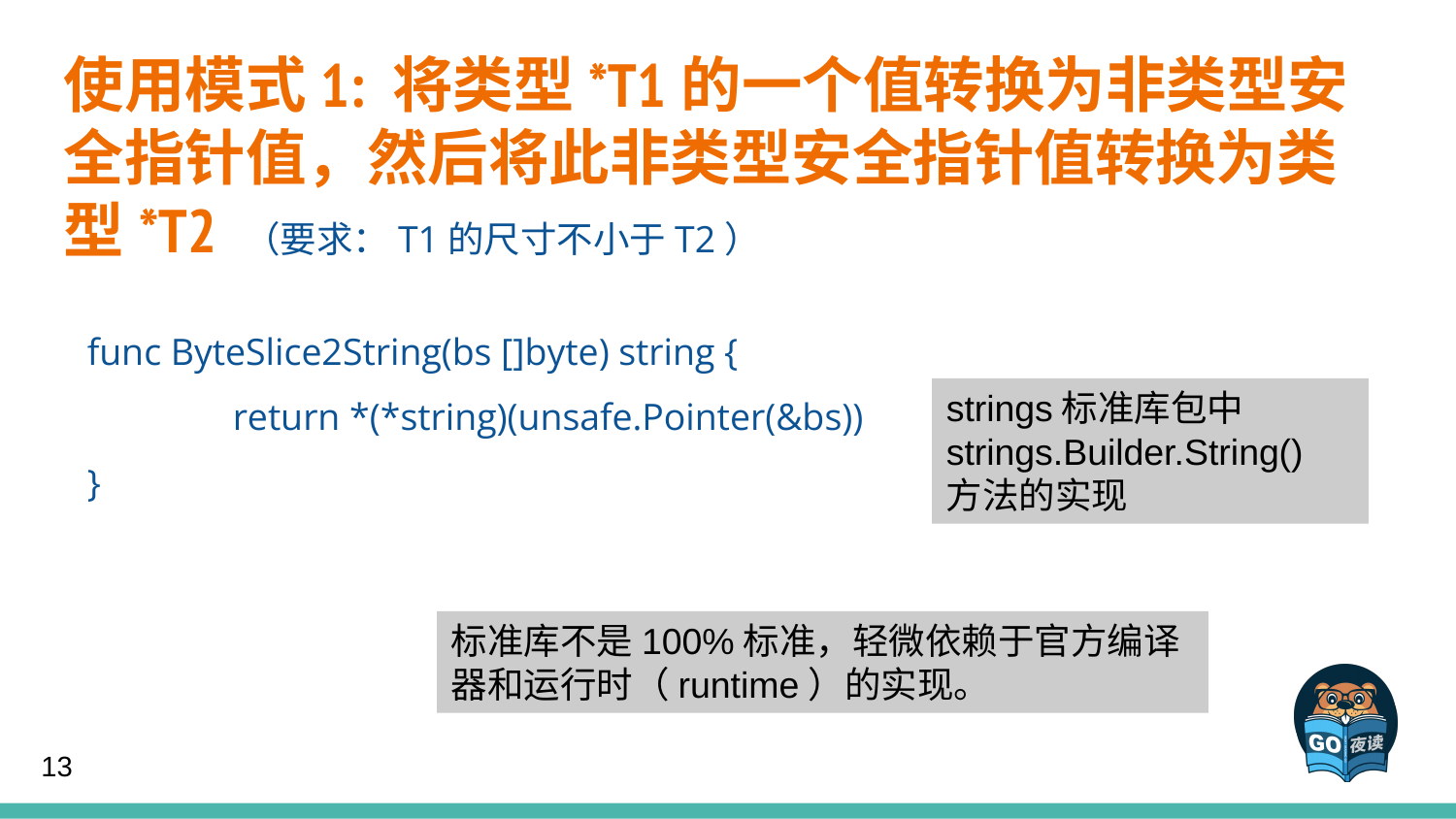

使用模式1: 将类型*T1的一个值转换为非类型安全指针值，然后将此非类型安全指针值转换为类型*T2 （要求：T1的尺寸不小于T2）
func ByteSlice2String(bs []byte) string {
	return *(*string)(unsafe.Pointer(&bs))
}

strings标准库包中strings.Builder.String() 方法的实现
标准库不是100%标准，轻微依赖于官方编译器和运行时（runtime）的实现。
13